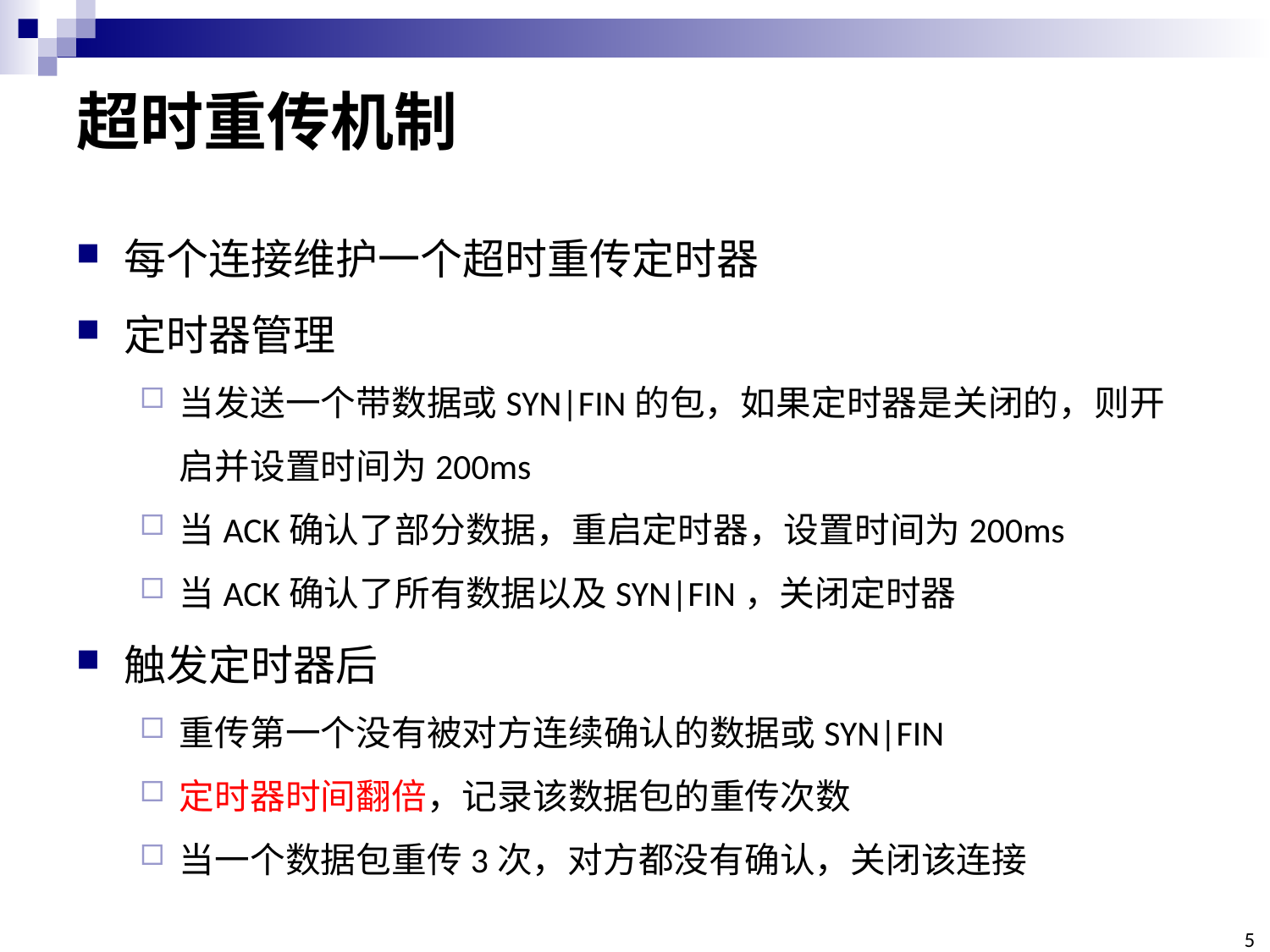

# 超时重传机制
每个连接维护一个超时重传定时器
定时器管理
当发送一个带数据或SYN|FIN的包，如果定时器是关闭的，则开启并设置时间为200ms
当ACK确认了部分数据，重启定时器，设置时间为200ms
当ACK确认了所有数据以及SYN|FIN，关闭定时器
触发定时器后
重传第一个没有被对方连续确认的数据或SYN|FIN
定时器时间翻倍，记录该数据包的重传次数
当一个数据包重传3次，对方都没有确认，关闭该连接
5